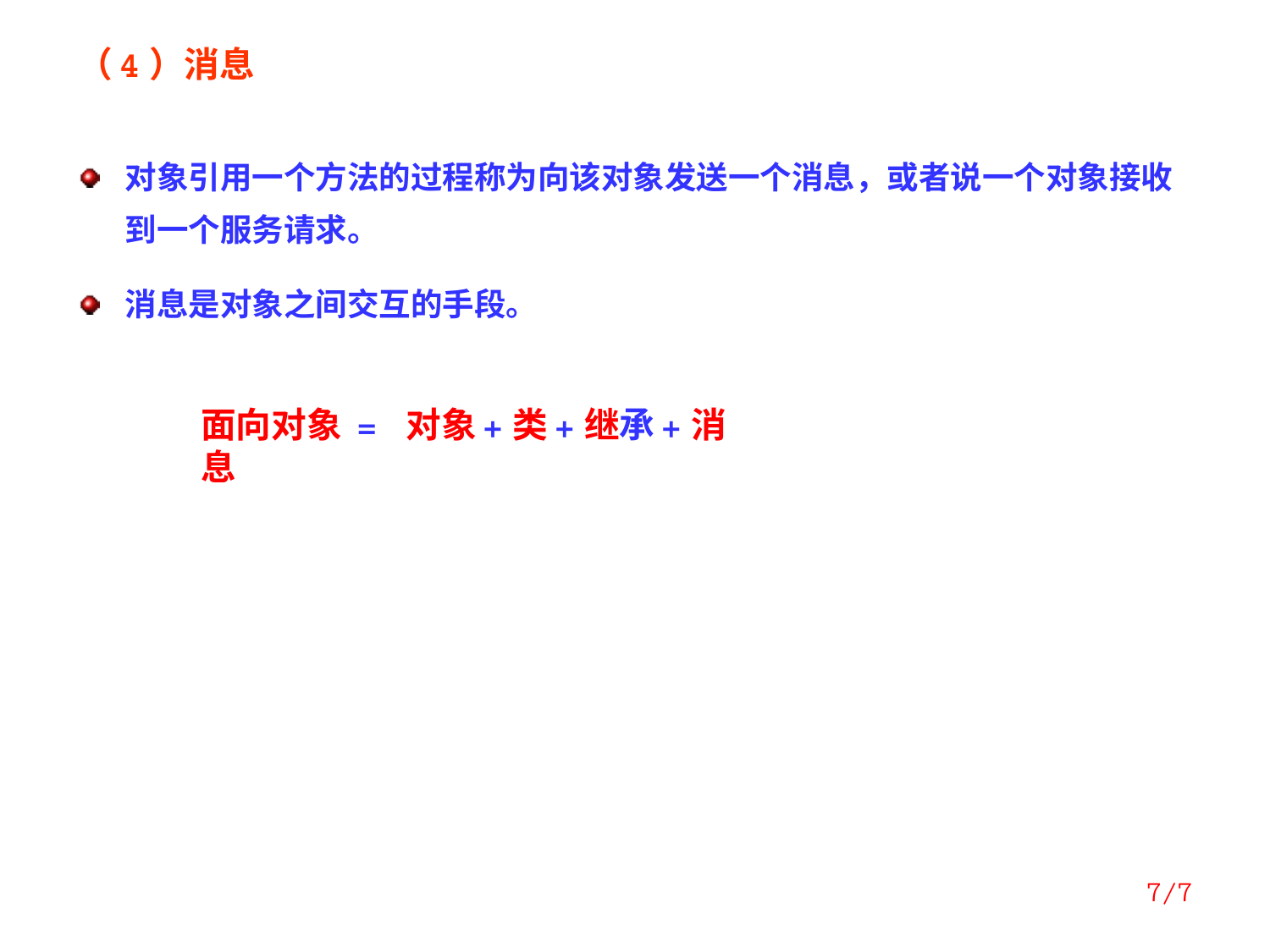

（4）消息
对象引用一个方法的过程称为向该对象发送一个消息，或者说一个对象接收到一个服务请求。
消息是对象之间交互的手段。
面向对象 = 对象+类+继承+消息
7/7